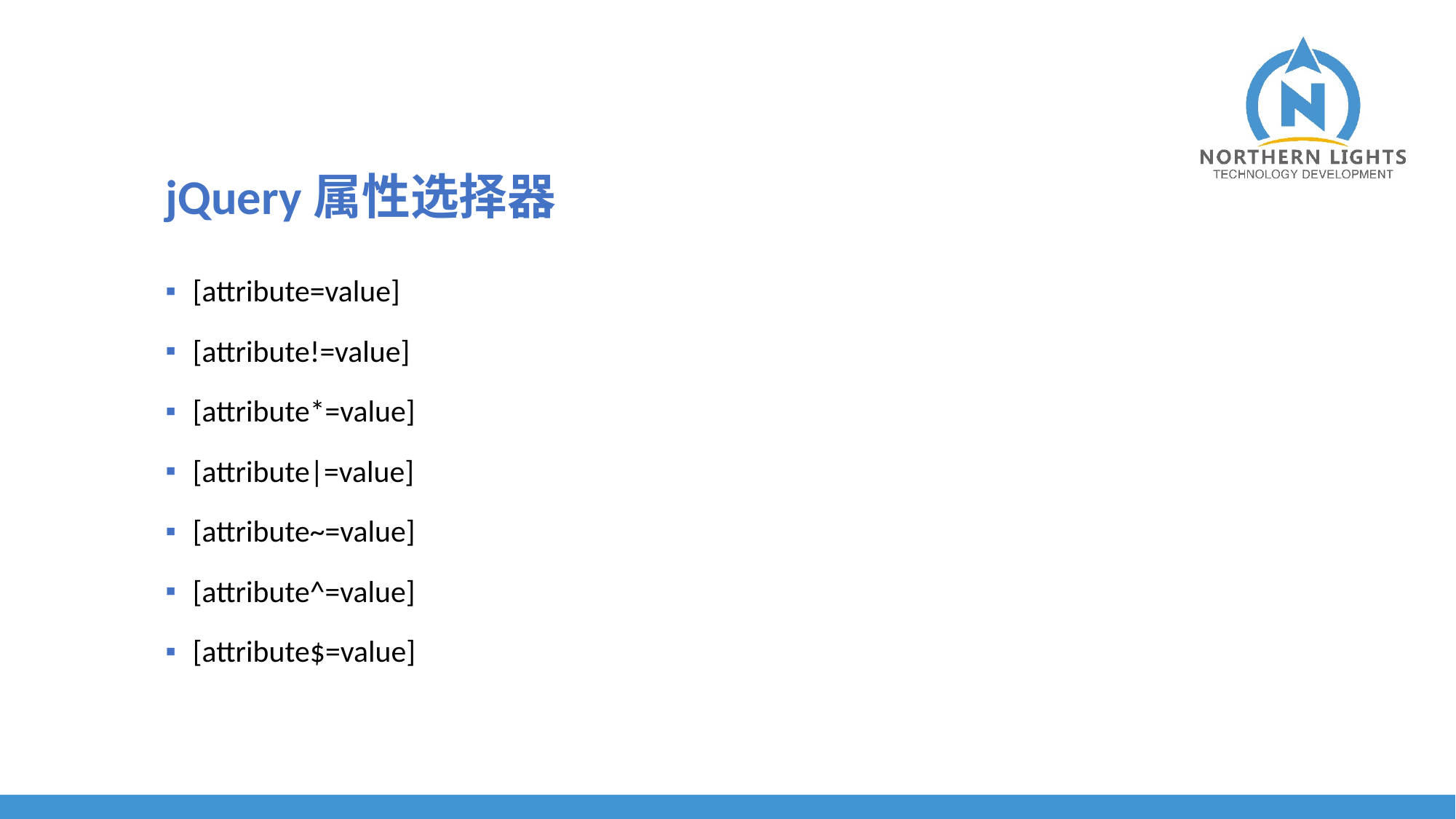

jQuery属性选择器
[attribute=value]
[attribute!=value]
[attribute*=value]
[attribute|=value]
[attribute~=value]
[attribute^=value]
[attribute$=value]